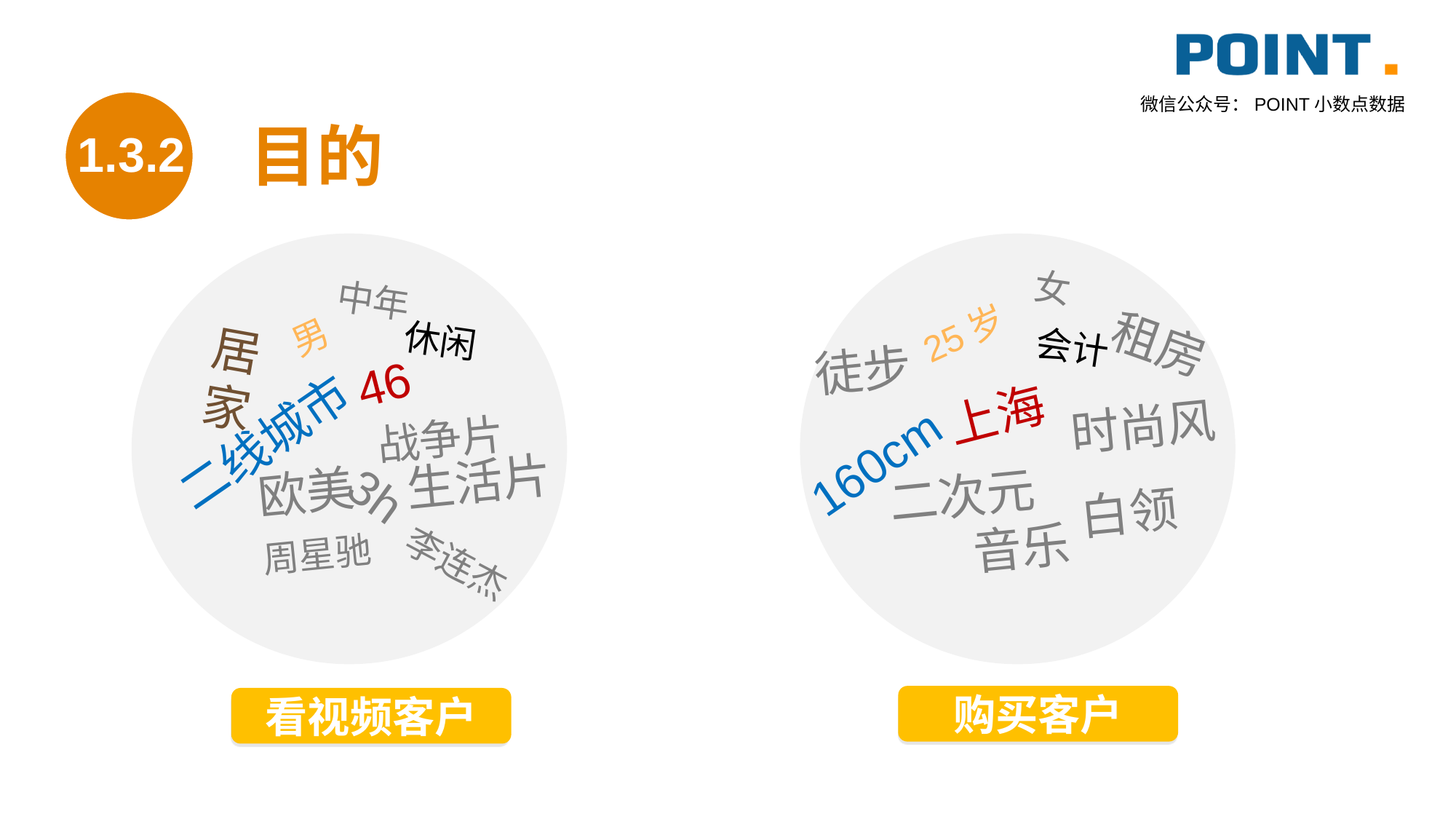

1.3.2
目的

女
25岁
会计
上海
160cm
时尚风
二次元
租房
徒步
白领
音乐
中年
男
休闲
46
二线城市
生活片
欧美
居家
战争片
3h
周星驰
李连杰
购买客户
看视频客户